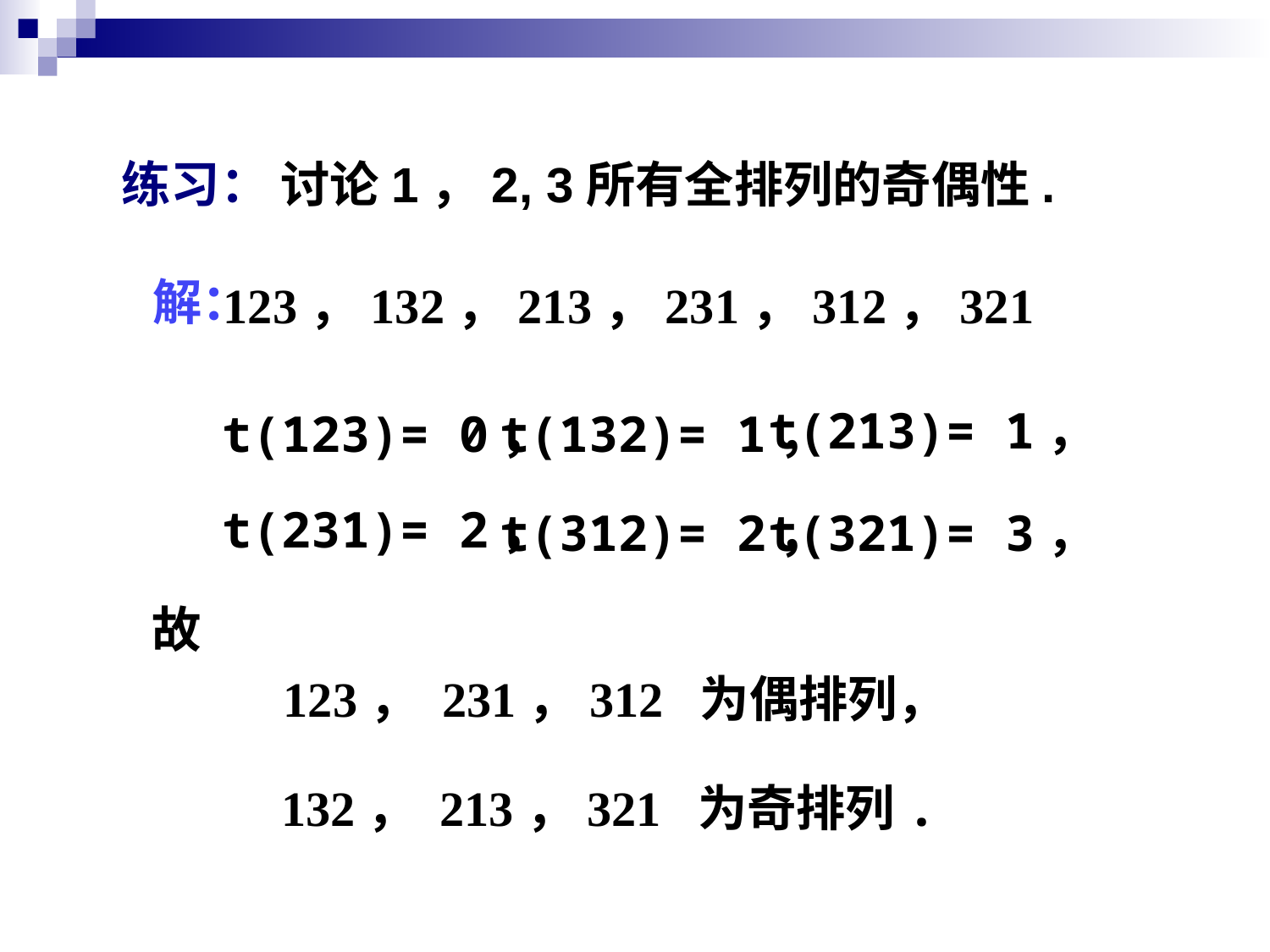

练习： 讨论1，2, 3所有全排列的奇偶性.
解：
123，132，213，231，312，321
t(213)= 1，
t(123)= 0，
t(132)= 1，
t(231)= 2，
t(312)= 2，
t(321)= 3，
故
 123， 231，312  为偶排列，
132， 213，321  为奇排列.